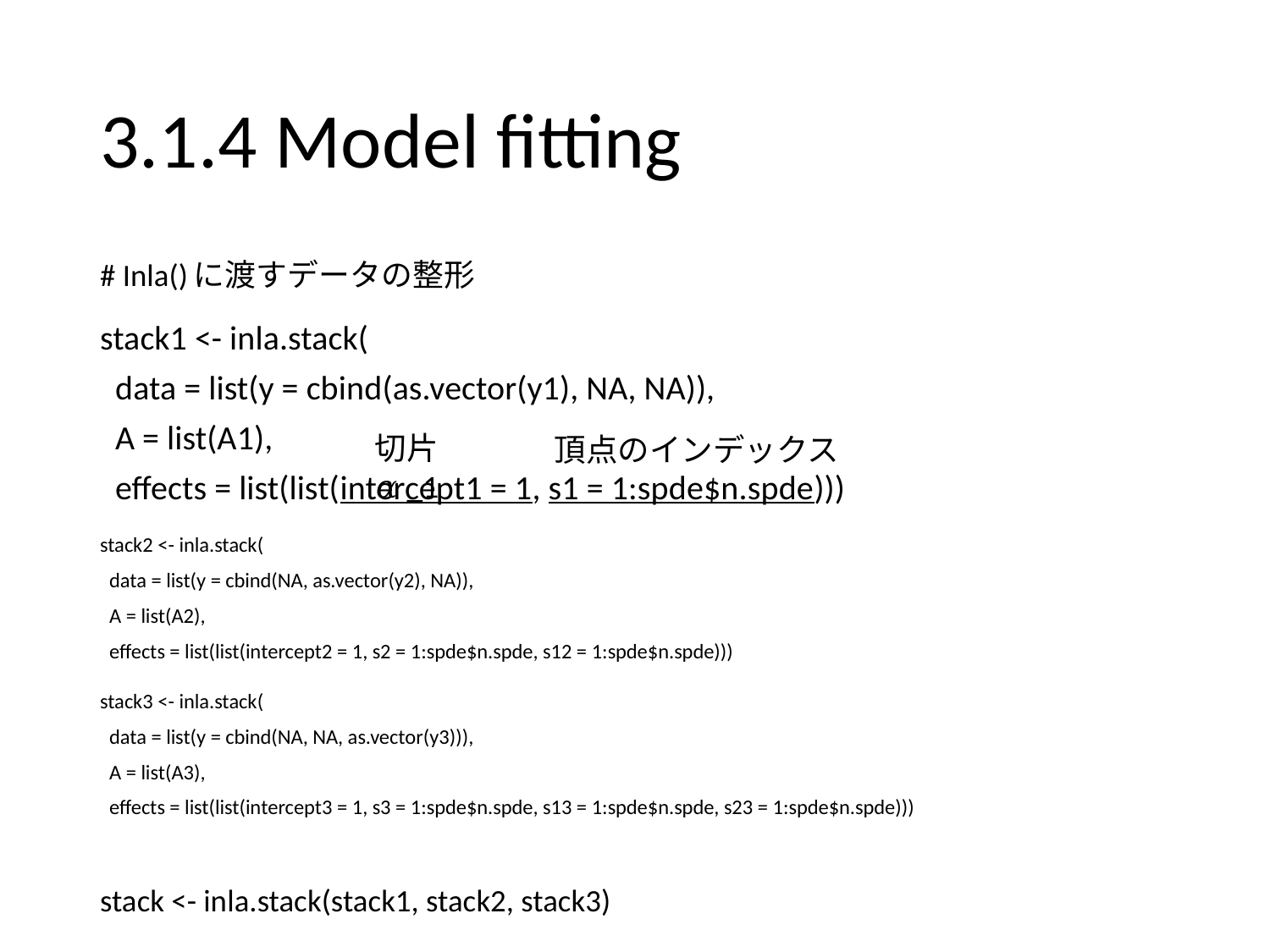

# 3.1.4 Model fitting
# Inla()に渡すデータの整形

stack1 <- inla.stack(
  data = list(y = cbind(as.vector(y1), NA, NA)),
  A = list(A1),
  effects = list(list(intercept1 = 1, s1 = 1:spde$n.spde)))

stack2 <- inla.stack(
  data = list(y = cbind(NA, as.vector(y2), NA)),
  A = list(A2),
  effects = list(list(intercept2 = 1, s2 = 1:spde$n.spde, s12 = 1:spde$n.spde)))

stack3 <- inla.stack(
  data = list(y = cbind(NA, NA, as.vector(y3))),
  A = list(A3),
  effects = list(list(intercept3 = 1, s3 = 1:spde$n.spde, s13 = 1:spde$n.spde, s23 = 1:spde$n.spde)))

stack <- inla.stack(stack1, stack2, stack3)
切片𝛼_1
頂点のインデックス